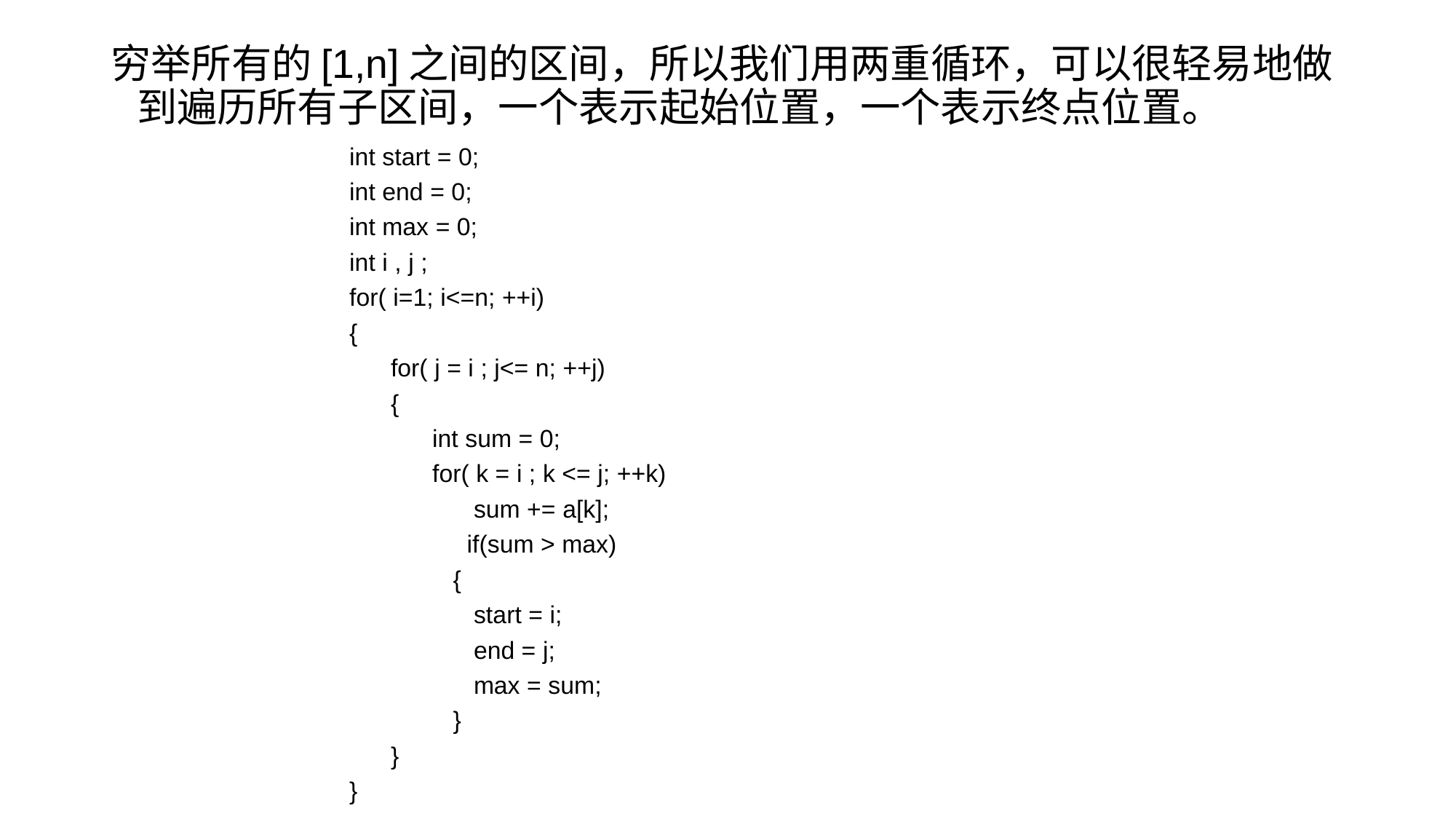

# 穷举所有的[1,n]之间的区间，所以我们用两重循环，可以很轻易地做到遍历所有子区间，一个表示起始位置，一个表示终点位置。
int start = 0;
int end = 0;
int max = 0;
int i , j ;
for( i=1; i<=n; ++i)
{
      for( j = i ; j<= n; ++j)
      {
            int sum = 0;
            for( k = i ; k <= j; ++k)
                  sum += a[k];
                 if(sum > max)
               {
                  start = i;
                  end = j;
                  max = sum;
               }
      }
}